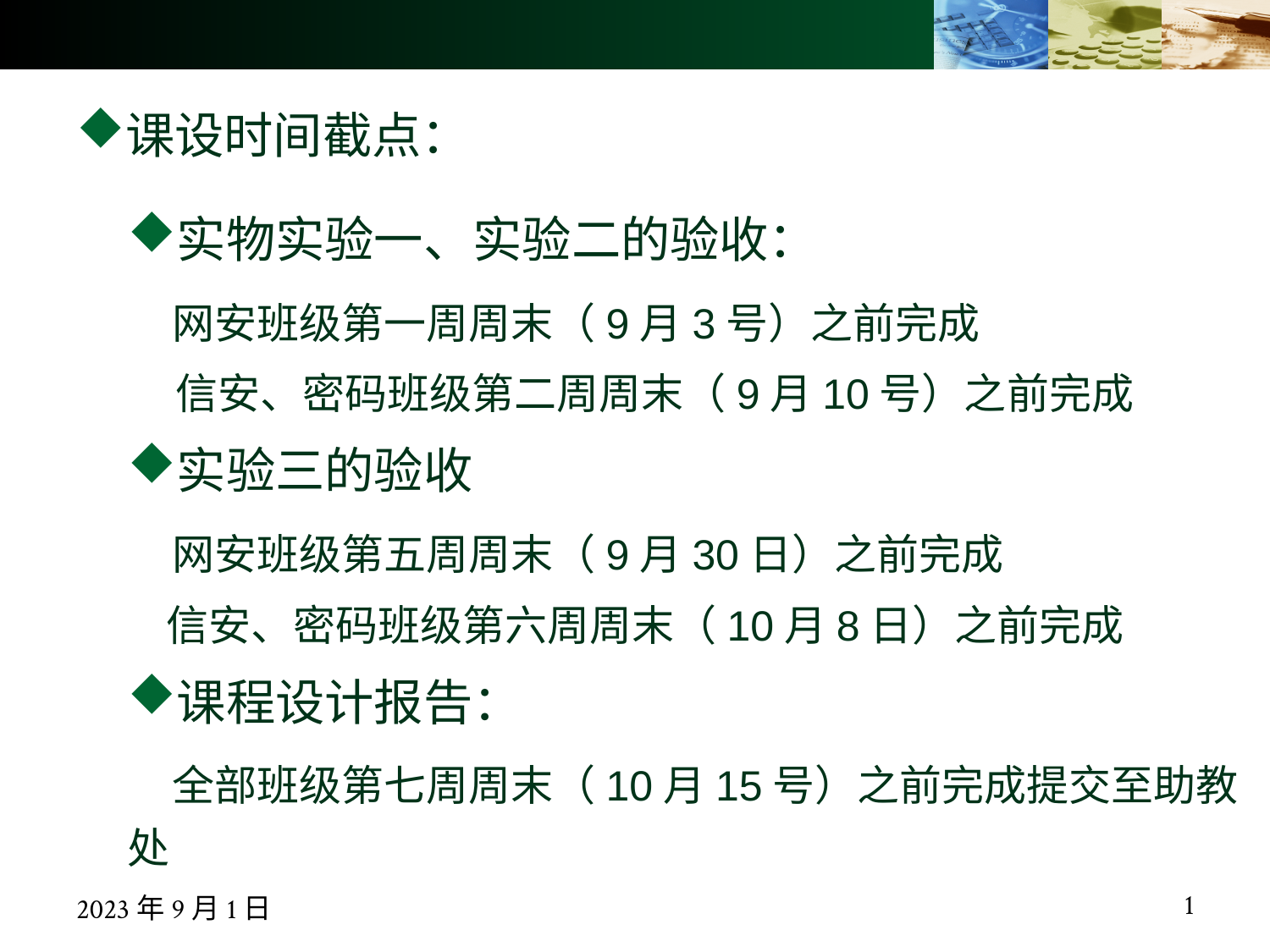

#
课设时间截点：

实物实验一、实验二的验收：
   网安班级第一周周末（9月3号）之前完成
    信安、密码班级第二周周末（9月10号）之前完成
实验三的验收
   网安班级第五周周末（9月30日）之前完成
   信安、密码班级第六周周末（10月8日）之前完成
课程设计报告：
   全部班级第七周周末（10月15号）之前完成提交至助教处
1
2023年9月1日